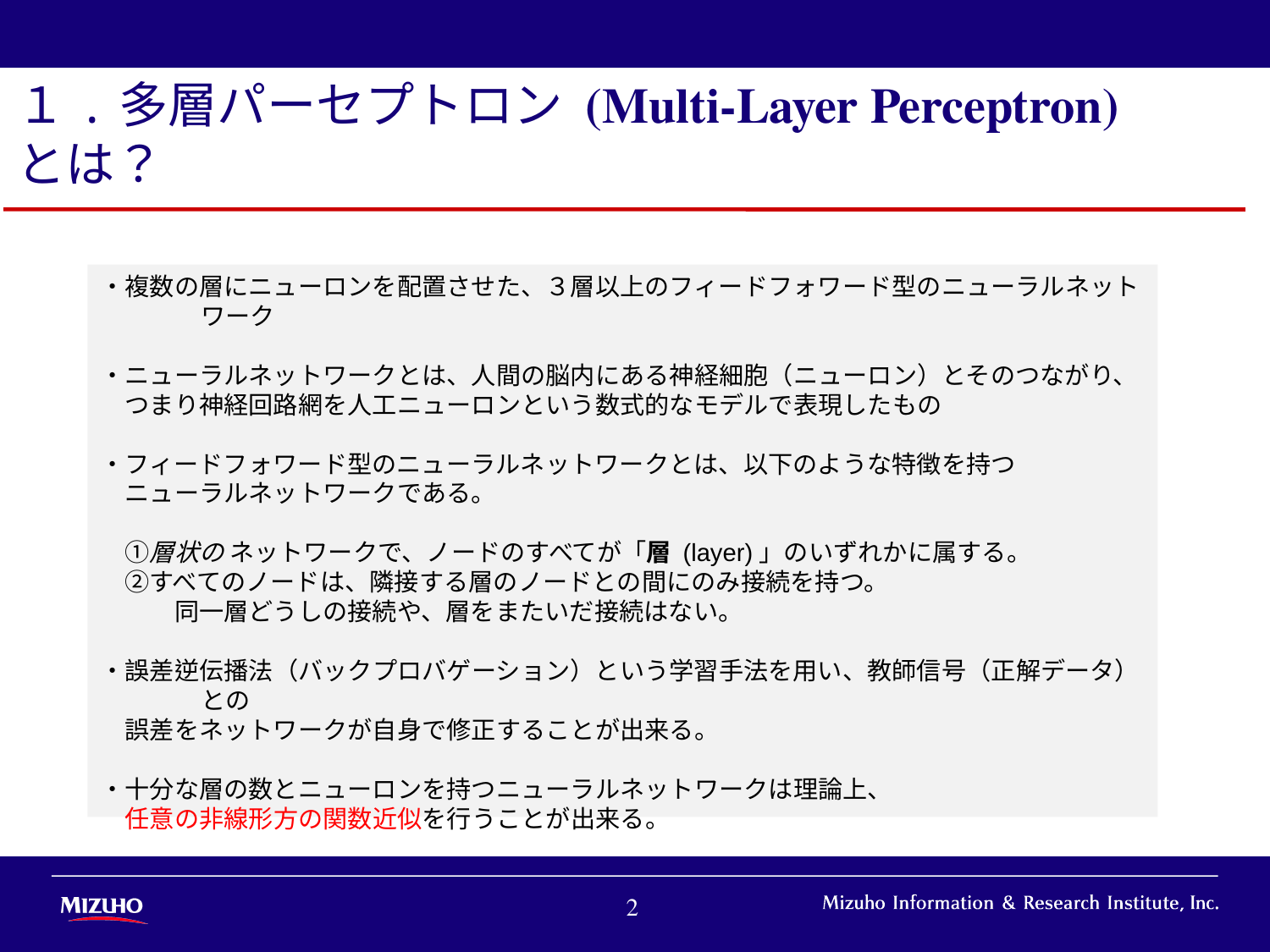

１.多層パーセプトロン (Multi-Layer Perceptron)
とは？

・複数の層にニューロンを配置させた、３層以上のフィードフォワード型のニューラルネットワーク

・ニューラルネットワークとは、人間の脳内にある神経細胞（ニューロン）とそのつながり、
　つまり神経回路網を人工ニューロンという数式的なモデルで表現したもの

・フィードフォワード型のニューラルネットワークとは、以下のような特徴を持つ
　ニューラルネットワークである。

　①層状の ネットワークで、ノードのすべてが「層 (layer)」のいずれかに属する。
　②すべてのノードは、隣接する層のノードとの間にのみ接続を持つ。
　　　同一層どうしの接続や、層をまたいだ接続はない。

・誤差逆伝播法（バックプロバゲーション）という学習手法を用い、教師信号（正解データ）との
　誤差をネットワークが自身で修正することが出来る。

・十分な層の数とニューロンを持つニューラルネットワークは理論上、
　任意の非線形方の関数近似を行うことが出来る。